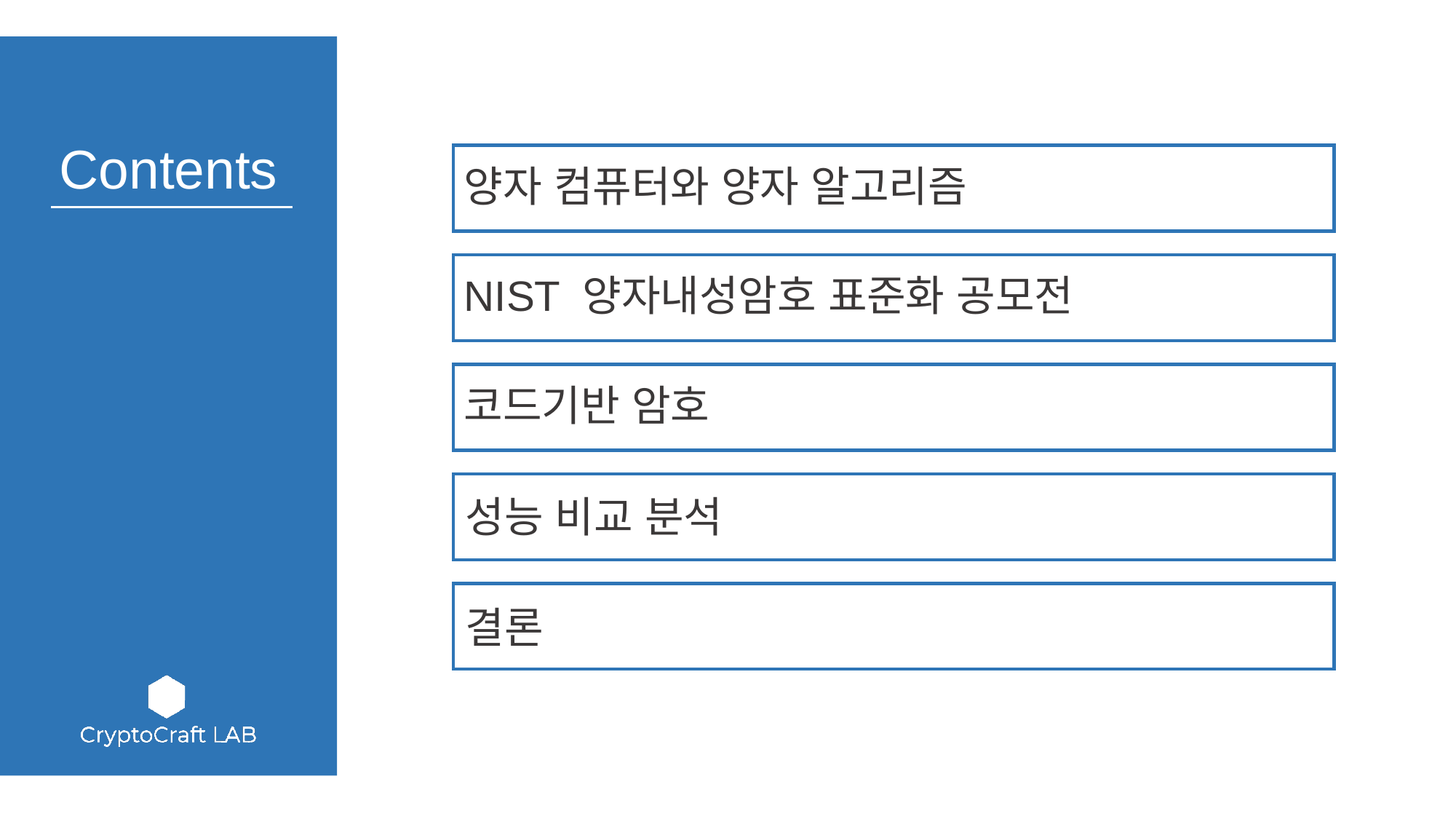

양자 컴퓨터와 양자 알고리즘
NIST 양자내성암호 표준화 공모전
코드기반 암호

성능 비교 분석
결론